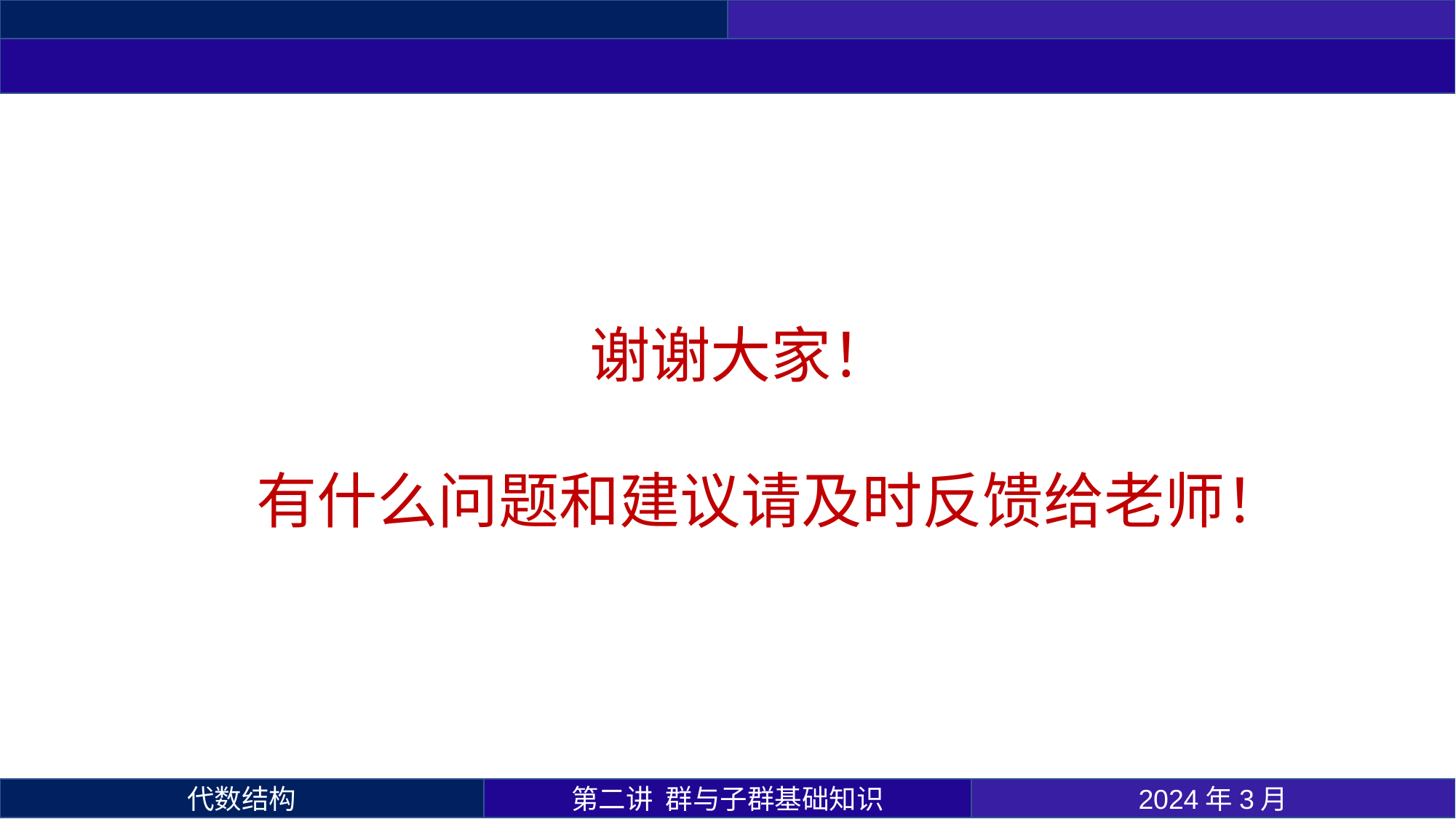

谢谢大家！
有什么问题和建议请及时反馈给老师！
第二讲  群与子群基础知识
2024年3月
代数结构